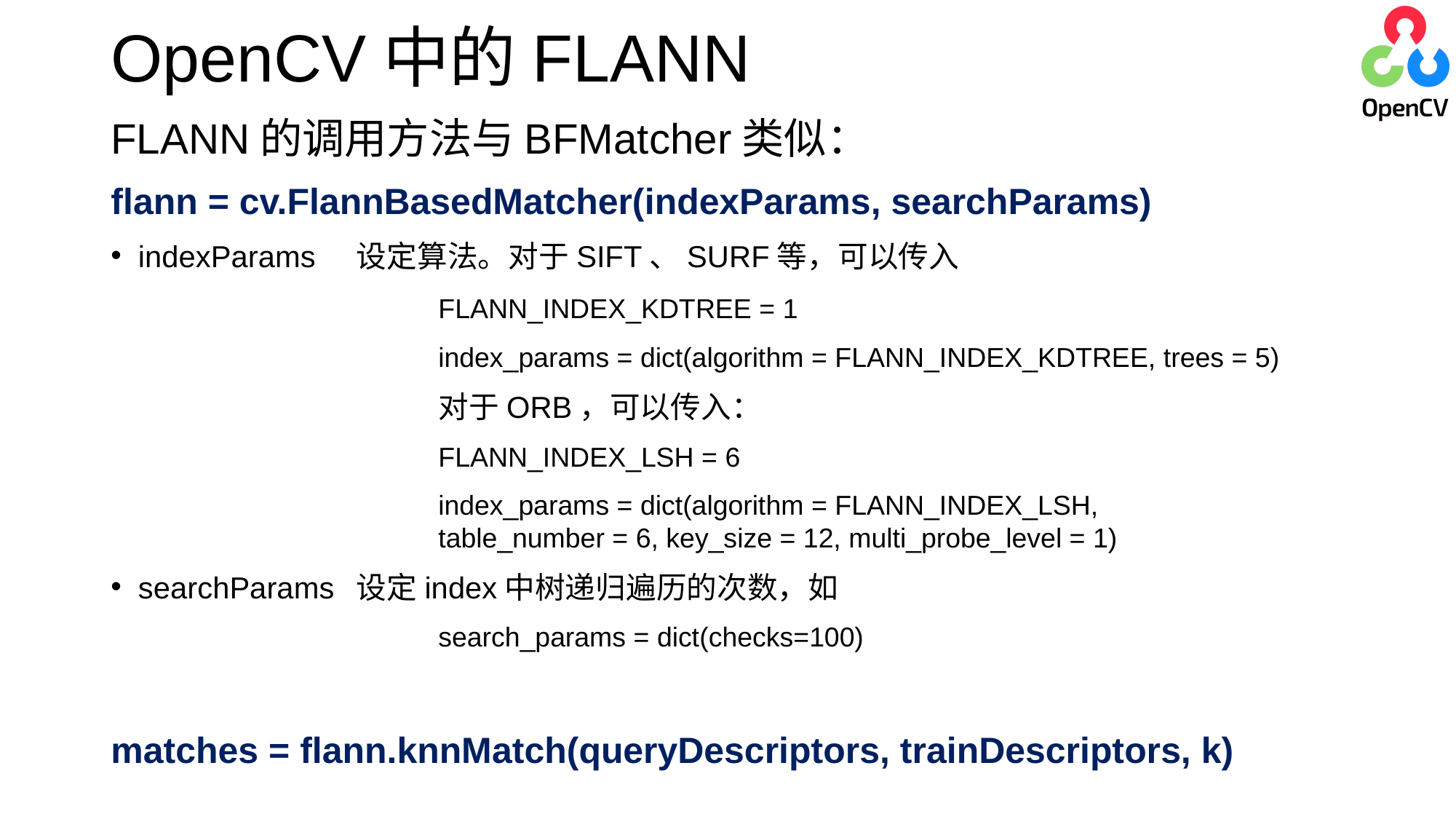

OpenCV中的FLANN
FLANN的调用方法与BFMatcher类似：
flann = cv.FlannBasedMatcher(indexParams, searchParams)
indexParams 	设定算法。对于SIFT、SURF等，可以传入
			FLANN_INDEX_KDTREE = 1
			index_params = dict(algorithm = FLANN_INDEX_KDTREE, trees = 5)
			对于ORB，可以传入：
			FLANN_INDEX_LSH = 6
			index_params = dict(algorithm = FLANN_INDEX_LSH, 					table_number = 6, key_size = 12, multi_probe_level = 1)
searchParams	设定index中树递归遍历的次数，如
			search_params = dict(checks=100)

matches = flann.knnMatch(queryDescriptors, trainDescriptors, k)